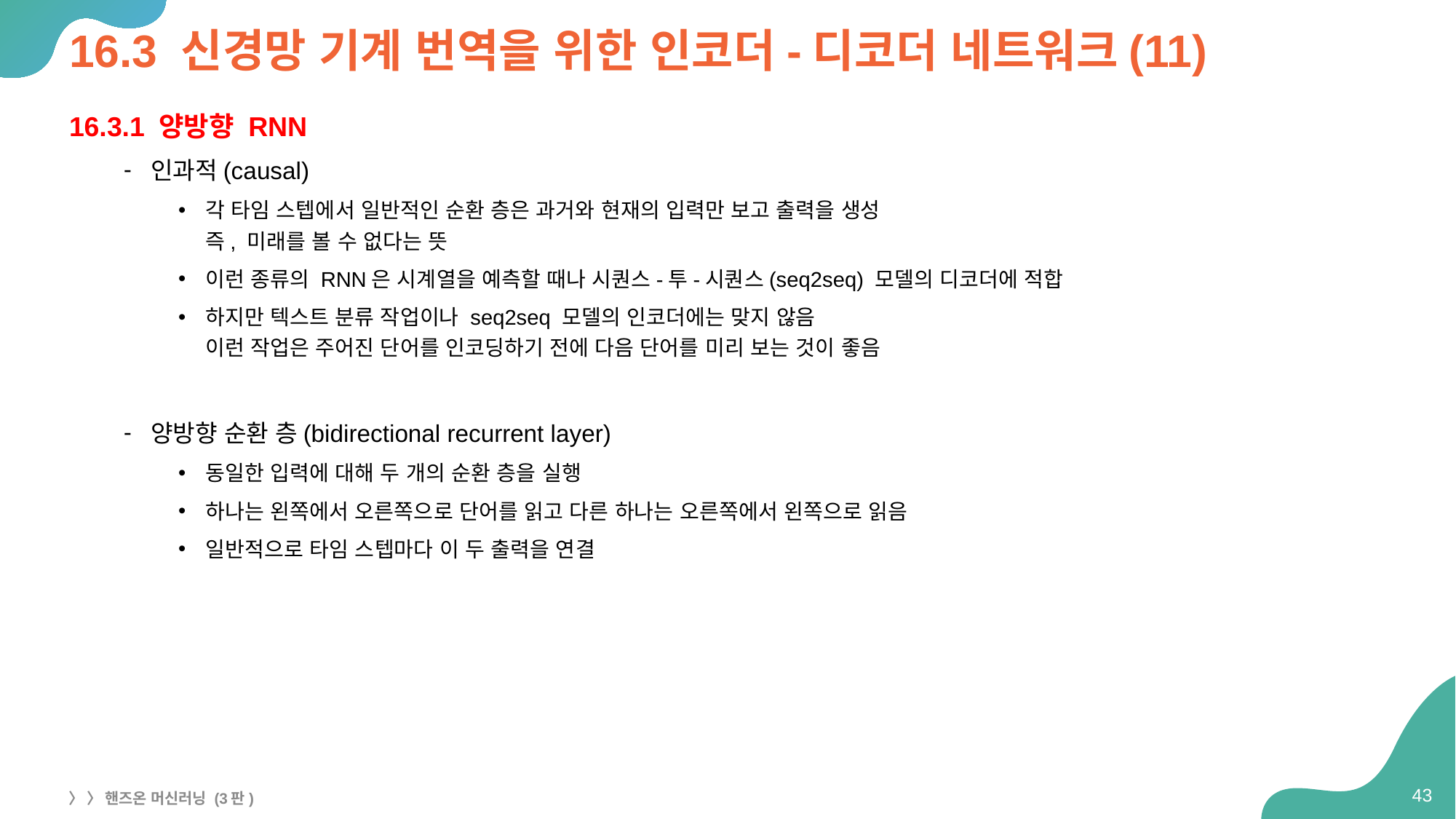

# 16.3 신경망 기계 번역을 위한 인코더-디코더 네트워크(11)
16.3.1 양방향 RNN
인과적(causal)
각 타임 스텝에서 일반적인 순환 층은 과거와 현재의 입력만 보고 출력을 생성
즉, 미래를 볼 수 없다는 뜻
이런 종류의 RNN은 시계열을 예측할 때나 시퀀스-투-시퀀스(seq2seq) 모델의 디코더에 적합
하지만 텍스트 분류 작업이나 seq2seq 모델의 인코더에는 맞지 않음
이런 작업은 주어진 단어를 인코딩하기 전에 다음 단어를 미리 보는 것이 좋음

양방향 순환 층(bidirectional recurrent layer)
동일한 입력에 대해 두 개의 순환 층을 실행
하나는 왼쪽에서 오른쪽으로 단어를 읽고 다른 하나는 오른쪽에서 왼쪽으로 읽음
일반적으로 타임 스텝마다 이 두 출력을 연결
43
〉 〉 핸즈온 머신러닝 (3판)